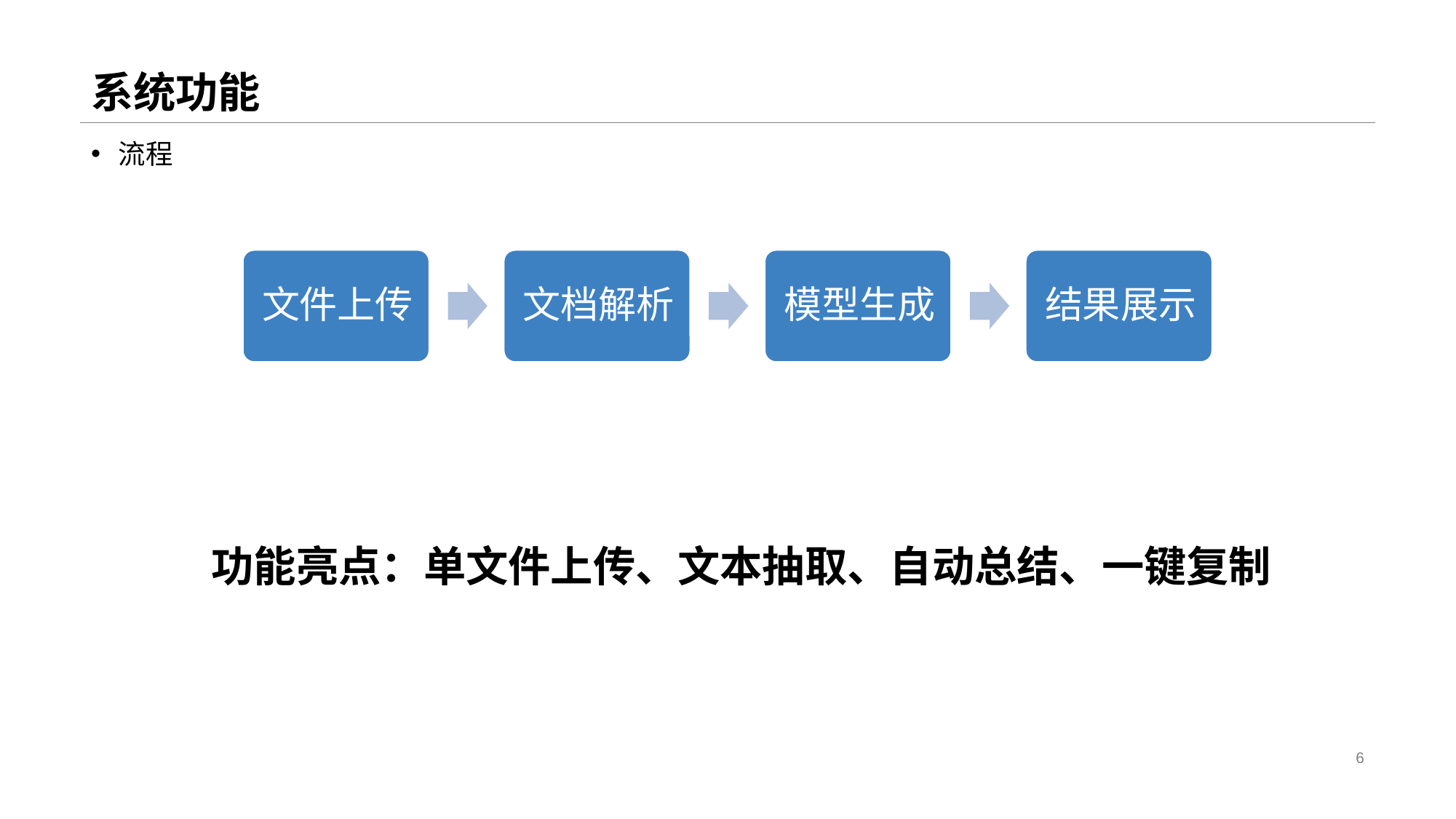

文件上传

文档解析

模型生成

结果展示
# 系统功能
流程
功能亮点：单文件上传、文本抽取、自动总结、一键复制

6